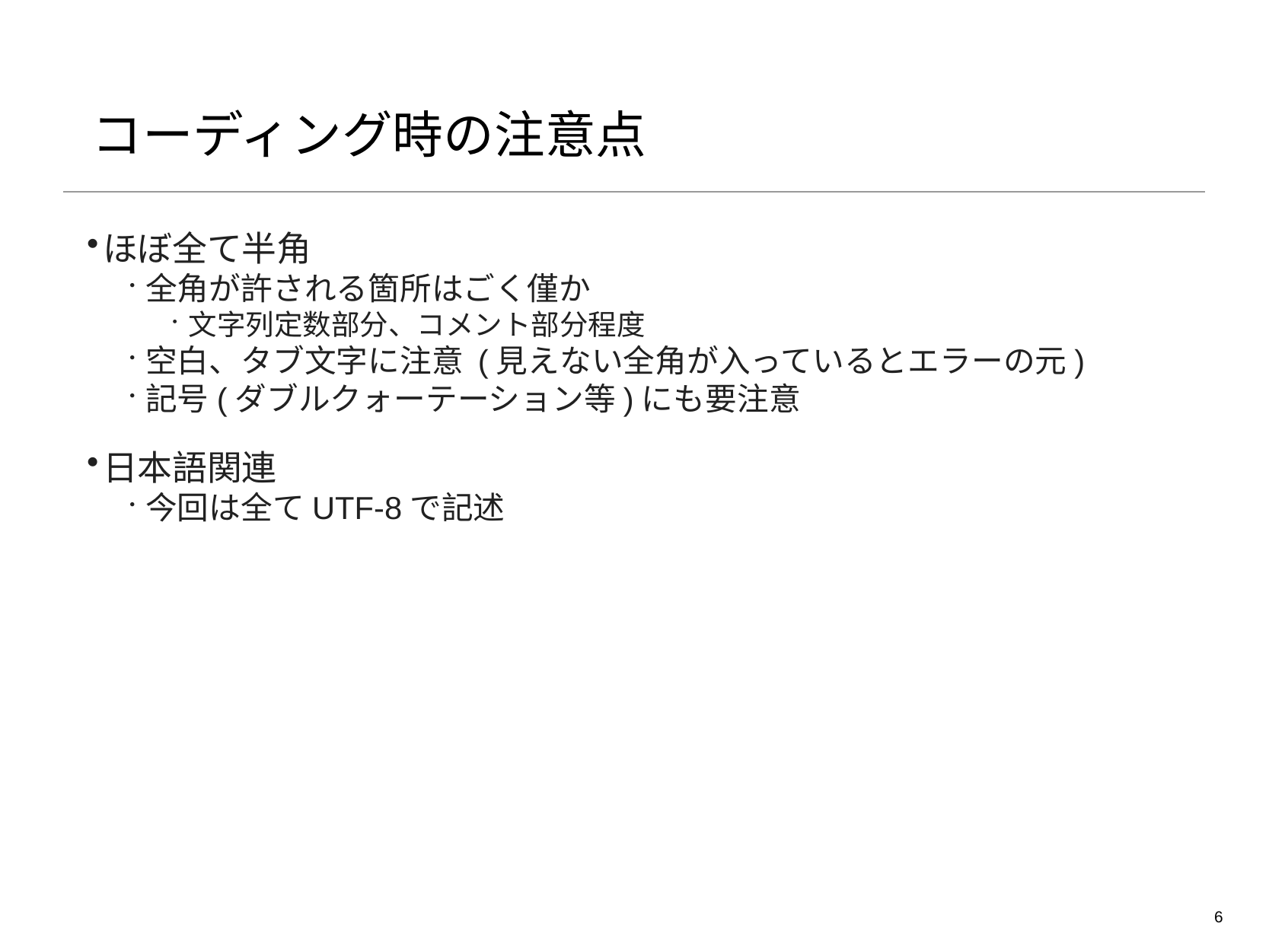

# コーディング時の注意点
ほぼ全て半角
全角が許される箇所はごく僅か
文字列定数部分、コメント部分程度
空白、タブ文字に注意 (見えない全角が入っているとエラーの元)
記号(ダブルクォーテーション等)にも要注意
日本語関連
今回は全てUTF-8で記述
6